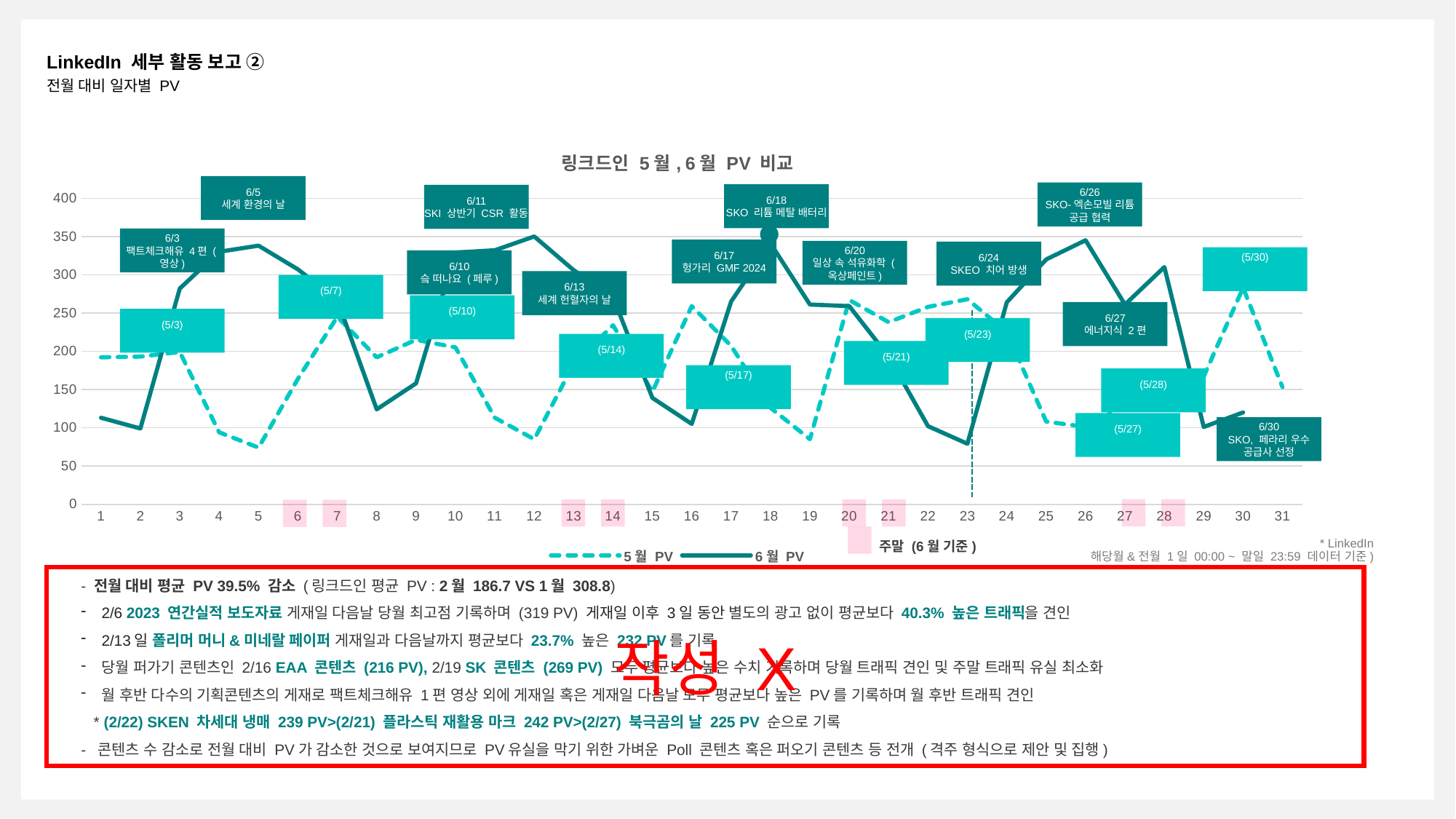

LinkedIn 세부 활동 보고 ②
전월 대비 일자별 PV

### Chart:

| Category | 5월 PV | 6월 PV |
|---|---|---|
6/5
세계 환경의 날
6/26
SKO-엑손모빌 리튬 공급 협력
6/18
SKO 리튬 메탈 배터리
6/11
SKI 상반기 CSR 활동

6/3
팩트체크해유 4편 (영상)
6/17
헝가리 GMF 2024
6/20
일상 속 석유화학 (옥상페인트)
6/24
SKEO 치어 방생
(5/30)
과거의 오늘 서산 배터리 공장
6/10
슼 떠나요 (페루)
6/13
세계 헌혈자의 날
(5/7)
SKGC PLA
(5/10)
팩트체크해유 4편
6/27
에너지식 2편
(5/3)
소방관 방화복
(5/23)
울산 장미공원
(5/14)
세계 가정의 날
(5/21)
스키노테크 항공유
(5/17)
이노드림 Bertrand Russell
(5/28)
SKI 스마트 플랜트 2.0
(5/27)
에너지식 1편
6/30
SKO, 페라리 우수 공급사 선정

주말 (6월 기준)

* LinkedIn
해당월&전월 1일 00:00 ~ 말일 23:59 데이터 기준)
- 전월 대비 평균 PV 39.5% 감소 (링크드인 평균 PV : 2월 186.7 VS 1월 308.8)
2/6 2023 연간실적 보도자료 게재일 다음날 당월 최고점 기록하며 (319 PV) 게재일 이후 3일 동안 별도의 광고 없이 평균보다 40.3% 높은 트래픽을 견인
2/13일 폴리머 머니&미네랄 페이퍼 게재일과 다음날까지 평균보다 23.7% 높은 232 PV를 기록
당월 퍼가기 콘텐츠인 2/16 EAA 콘텐츠 (216 PV), 2/19 SK 콘텐츠 (269 PV) 모두 평균보다 높은 수치 기록하며 당월 트래픽 견인 및 주말 트래픽 유실 최소화
월 후반 다수의 기획콘텐츠의 게재로 팩트체크해유 1편 영상 외에 게재일 혹은 게재일 다음날 모두 평균보다 높은 PV를 기록하며 월 후반 트래픽 견인
   * (2/22) SKEN 차세대 냉매 239 PV>(2/21) 플라스틱 재활용 마크 242 PV>(2/27) 북극곰의 날 225 PV 순으로 기록
-  콘텐츠 수 감소로 전월 대비 PV가 감소한 것으로 보여지므로 PV유실을 막기 위한 가벼운 Poll 콘텐츠 혹은 퍼오기 콘텐츠 등 전개 (격주 형식으로 제안 및 집행)
작성 X